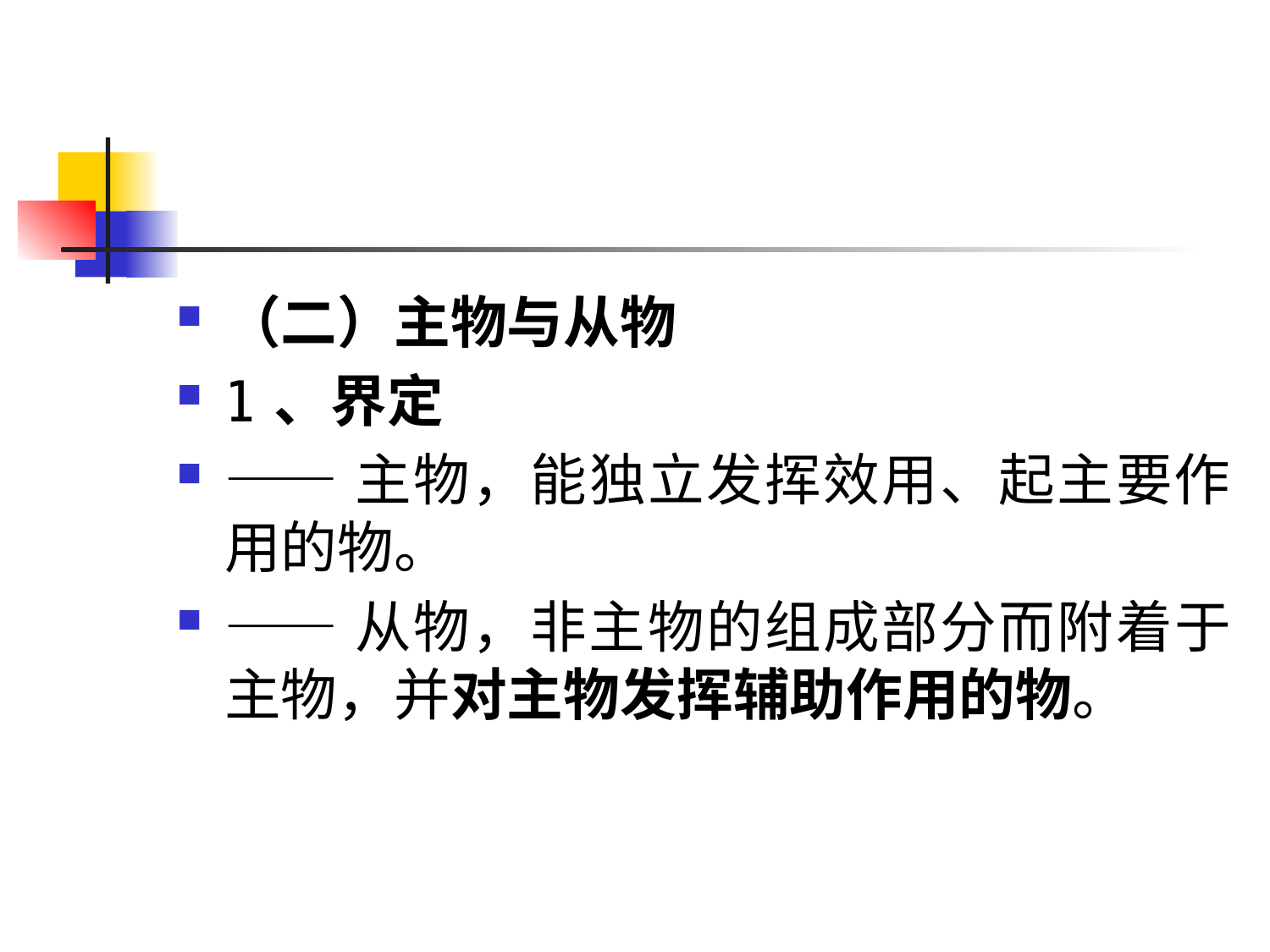

#
（二）主物与从物
1、界定
——主物，能独立发挥效用、起主要作用的物。
——从物，非主物的组成部分而附着于主物，并对主物发挥辅助作用的物。